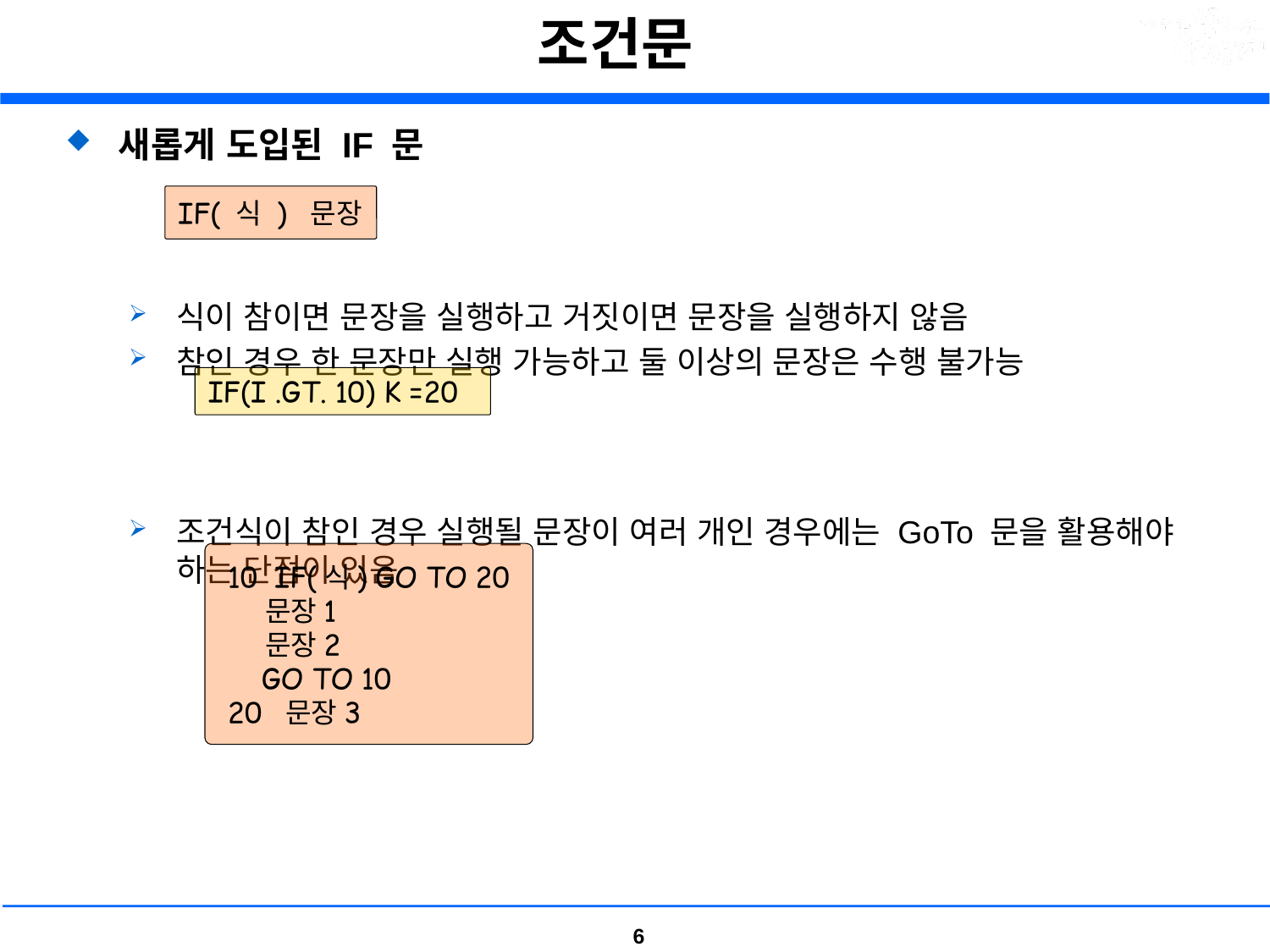

# 조건문
새롭게 도입된 IF 문

식이 참이면 문장을 실행하고 거짓이면 문장을 실행하지 않음
참인 경우 한 문장만 실행 가능하고 둘 이상의 문장은 수행 불가능

조건식이 참인 경우 실행될 문장이 여러 개인 경우에는 GoTo 문을 활용해야 하는 단점이 있음

IF( 식 )  문장
IF(I .GT. 10) K =20
 10  IF(식) GO TO 20
     문장1
     문장2
     GO TO 10
 20  문장3